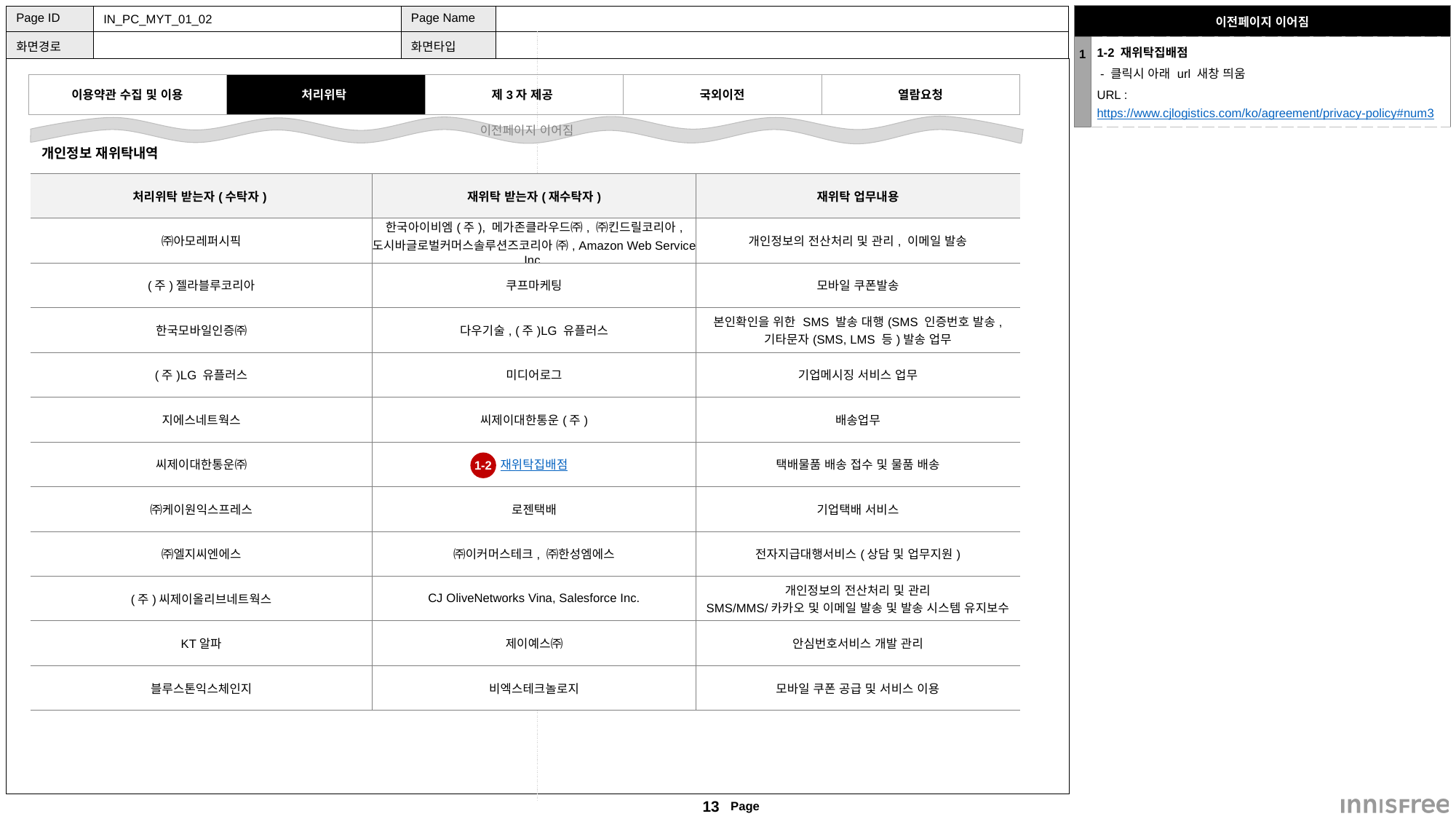

| 이전페이지 이어짐 |  |
| --- | --- |
| 1 | 1-2 재위탁집배점 - 클릭시 아래 url 새창 띄움 URL : https://www.cjlogistics.com/ko/agreement/privacy-policy#num3 |
IN_PC_MYT_01_02
#
| 이용약관 수집 및 이용 | 처리위탁 | 제3자 제공 | 국외이전 | 열람요청 |
| --- | --- | --- | --- | --- |
이전페이지 이어짐
개인정보 재위탁내역
| 처리위탁 받는자(수탁자) | 재위탁 받는자(재수탁자) | 재위탁 업무내용 |
| --- | --- | --- |
| ㈜아모레퍼시픽 | 한국아이비엠(주), 메가존클라우드㈜, ㈜킨드릴코리아, 도시바글로벌커머스솔루션즈코리아 ㈜, Amazon Web Service Inc. | 개인정보의 전산처리 및 관리, 이메일 발송 |
| (주)젤라블루코리아 | 쿠프마케팅 | 모바일 쿠폰발송 |
| 한국모바일인증㈜ | 다우기술, (주)LG 유플러스 | 본인확인을 위한 SMS 발송 대행(SMS 인증번호 발송, 기타문자(SMS, LMS 등)발송 업무 |
| (주)LG 유플러스 | 미디어로그 | 기업메시징 서비스 업무 |
| 지에스네트웍스 | 씨제이대한통운(주) | 배송업무 |
| 씨제이대한통운㈜ | 재위탁집배점 | 택배물품 배송 접수 및 물품 배송 |
| ㈜케이원익스프레스 | 로젠택배 | 기업택배 서비스 |
| ㈜엘지씨엔에스 | ㈜이커머스테크, ㈜한성엠에스 | 전자지급대행서비스(상담 및 업무지원) |
| (주)씨제이올리브네트웍스 | CJ OliveNetworks Vina, Salesforce Inc. | 개인정보의 전산처리 및 관리 SMS/MMS/카카오 및 이메일 발송 및 발송 시스템 유지보수 |
| KT알파 | 제이예스㈜ | 안심번호서비스 개발 관리 |
| 블루스톤익스체인지 | 비엑스테크놀로지 | 모바일 쿠폰 공급 및 서비스 이용 |
1-2